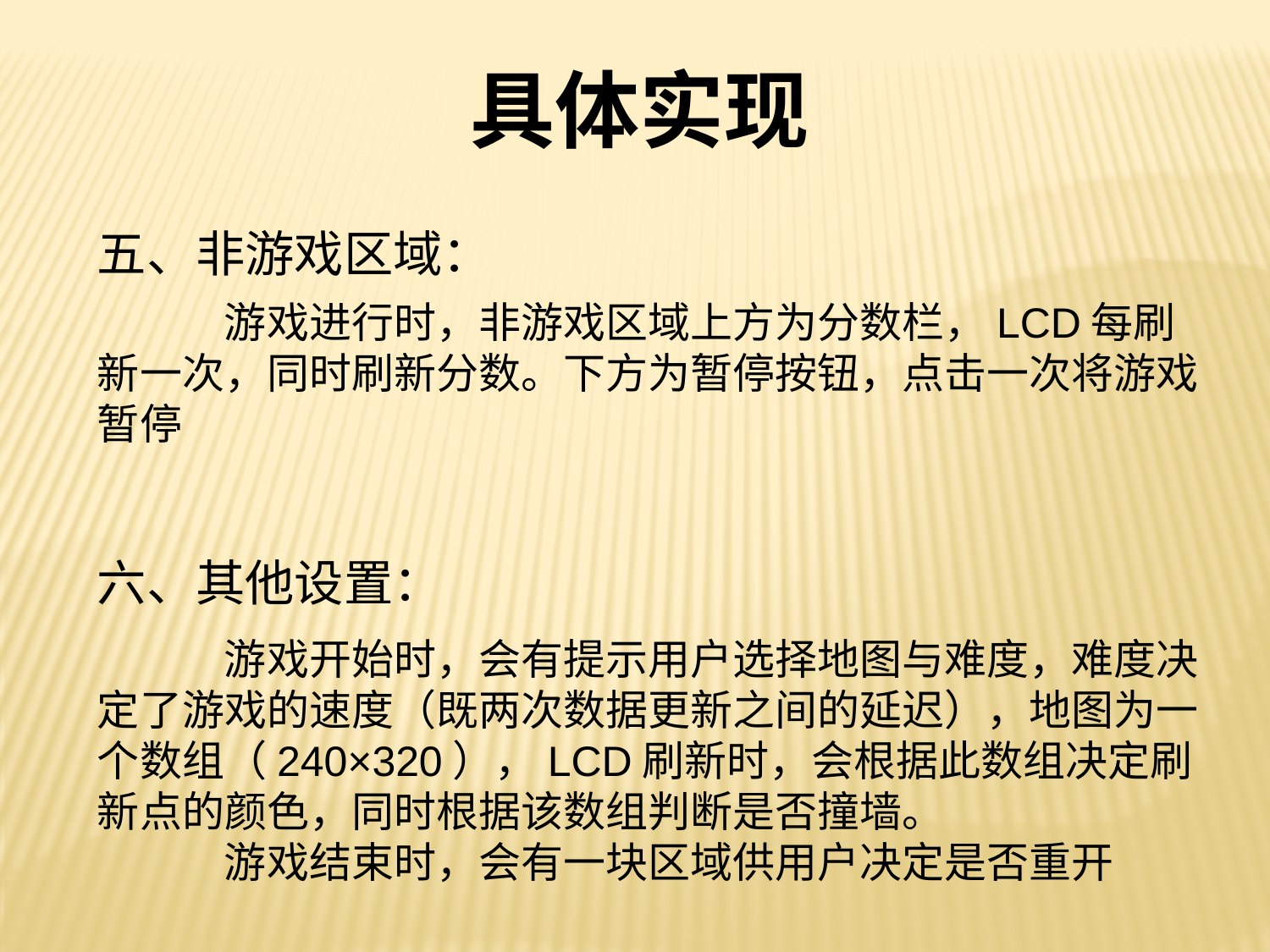

具体实现
五、非游戏区域：
	游戏进行时，非游戏区域上方为分数栏，LCD每刷新一次，同时刷新分数。下方为暂停按钮，点击一次将游戏暂停
六、其他设置：
	游戏开始时，会有提示用户选择地图与难度，难度决定了游戏的速度（既两次数据更新之间的延迟），地图为一个数组（240×320），LCD刷新时，会根据此数组决定刷新点的颜色，同时根据该数组判断是否撞墙。
	游戏结束时，会有一块区域供用户决定是否重开